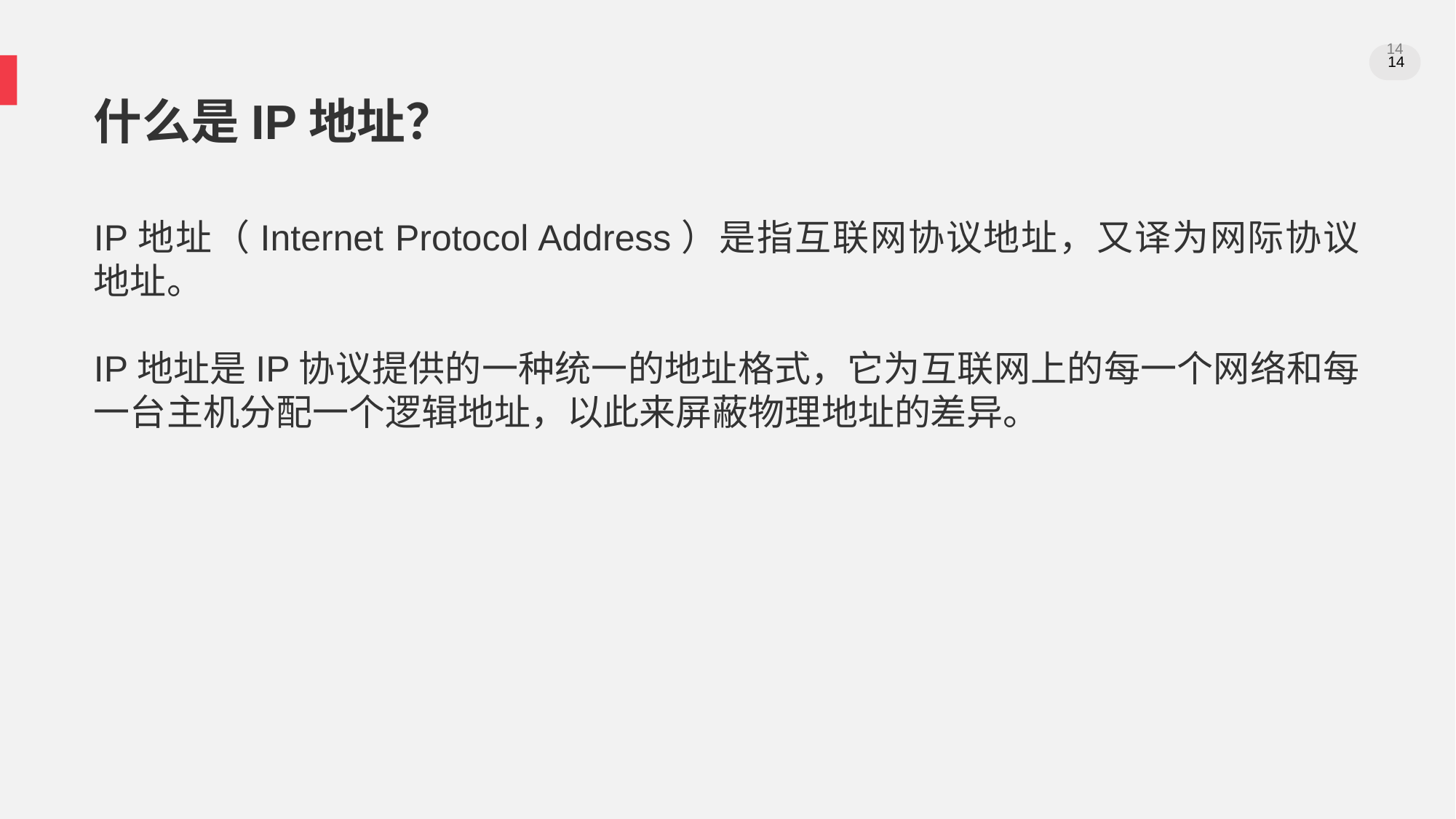

。

14
14

什么是IP地址？

IP地址（Internet Protocol Address）是指互联网协议地址，又译为网际协议地址。

IP地址是IP协议提供的一种统一的地址格式，它为互联网上的每一个网络和每一台主机分配一个逻辑地址，以此来屏蔽物理地址的差异。